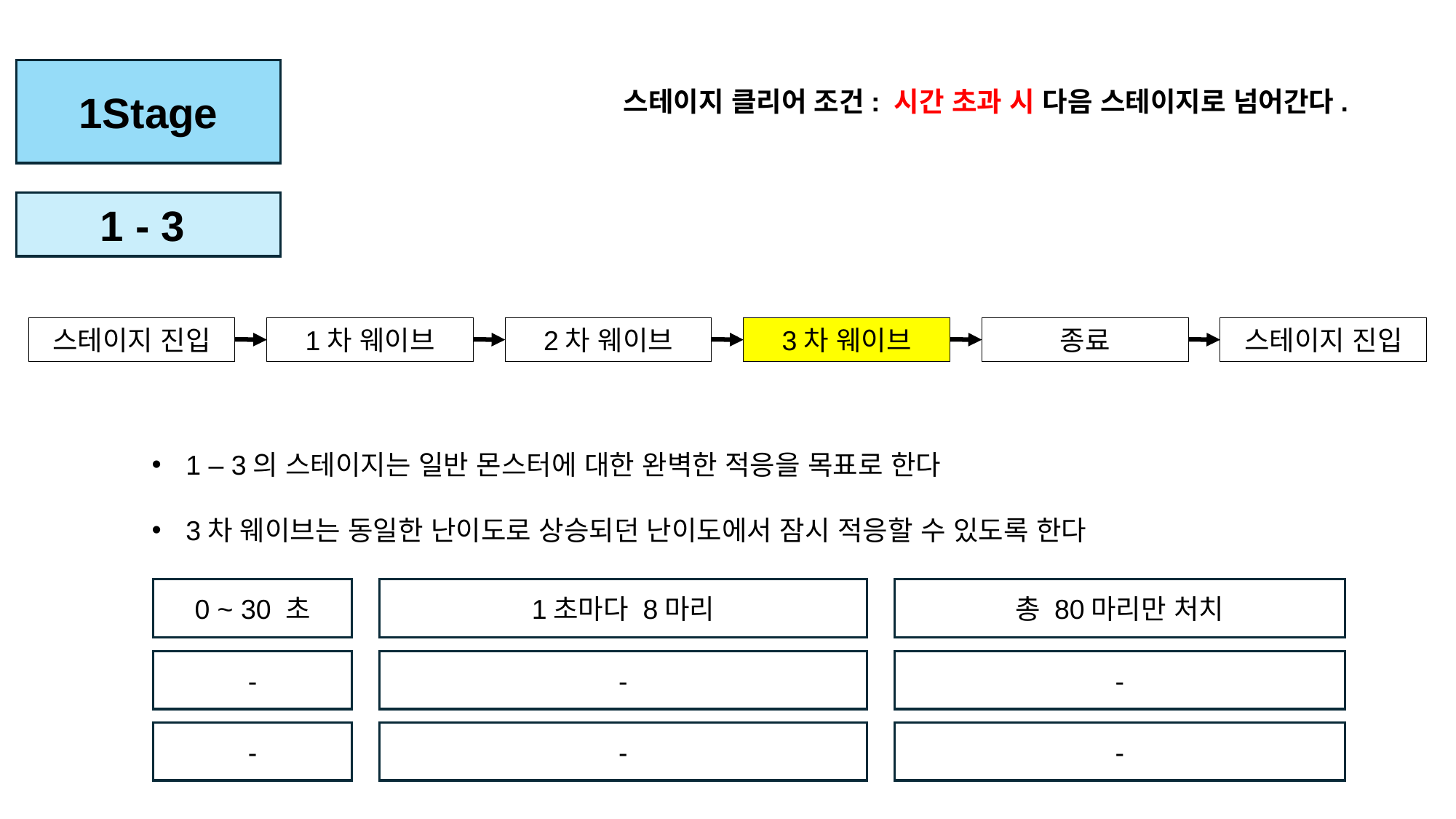

1Stage
스테이지 클리어 조건: 시간 초과 시 다음 스테이지로 넘어간다.
1 - 3
스테이지 진입
1차 웨이브
2차 웨이브
3차 웨이브
종료
스테이지 진입
1 – 3의 스테이지는 일반 몬스터에 대한 완벽한 적응을 목표로 한다
3차 웨이브는 동일한 난이도로 상승되던 난이도에서 잠시 적응할 수 있도록 한다
0 ~ 30 초
1초마다 8마리
총 80마리만 처치
-
-
-
-
-
-